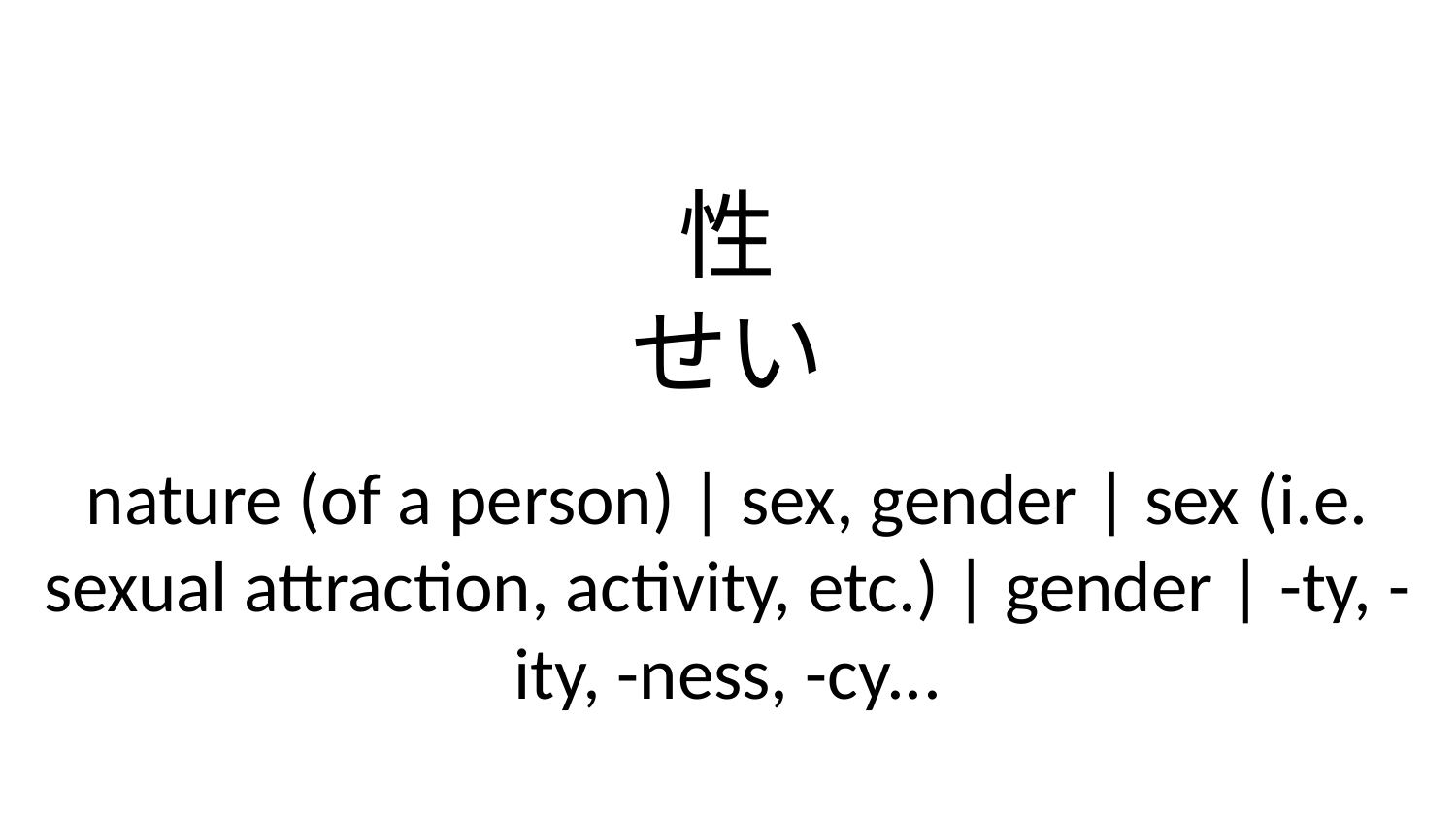

性
せい
nature (of a person) | sex, gender | sex (i.e. sexual attraction, activity, etc.) | gender | -ty, -ity, -ness, -cy...
481-495